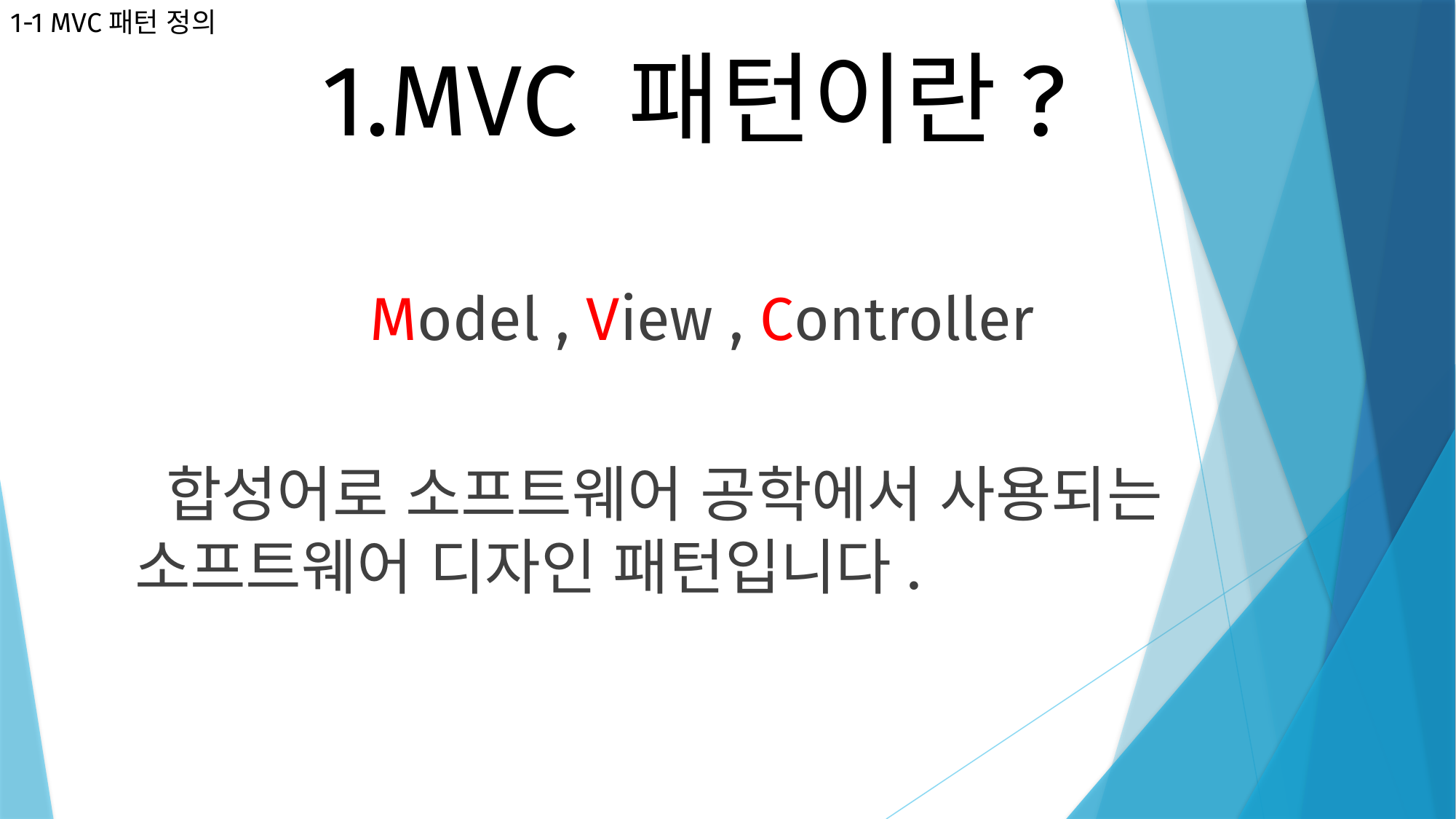

1-1 MVC패턴 정의
# 1.MVC 패턴이란?
    Model , View , Controller

 합성어로 소프트웨어 공학에서 사용되는 소프트웨어 디자인 패턴입니다.